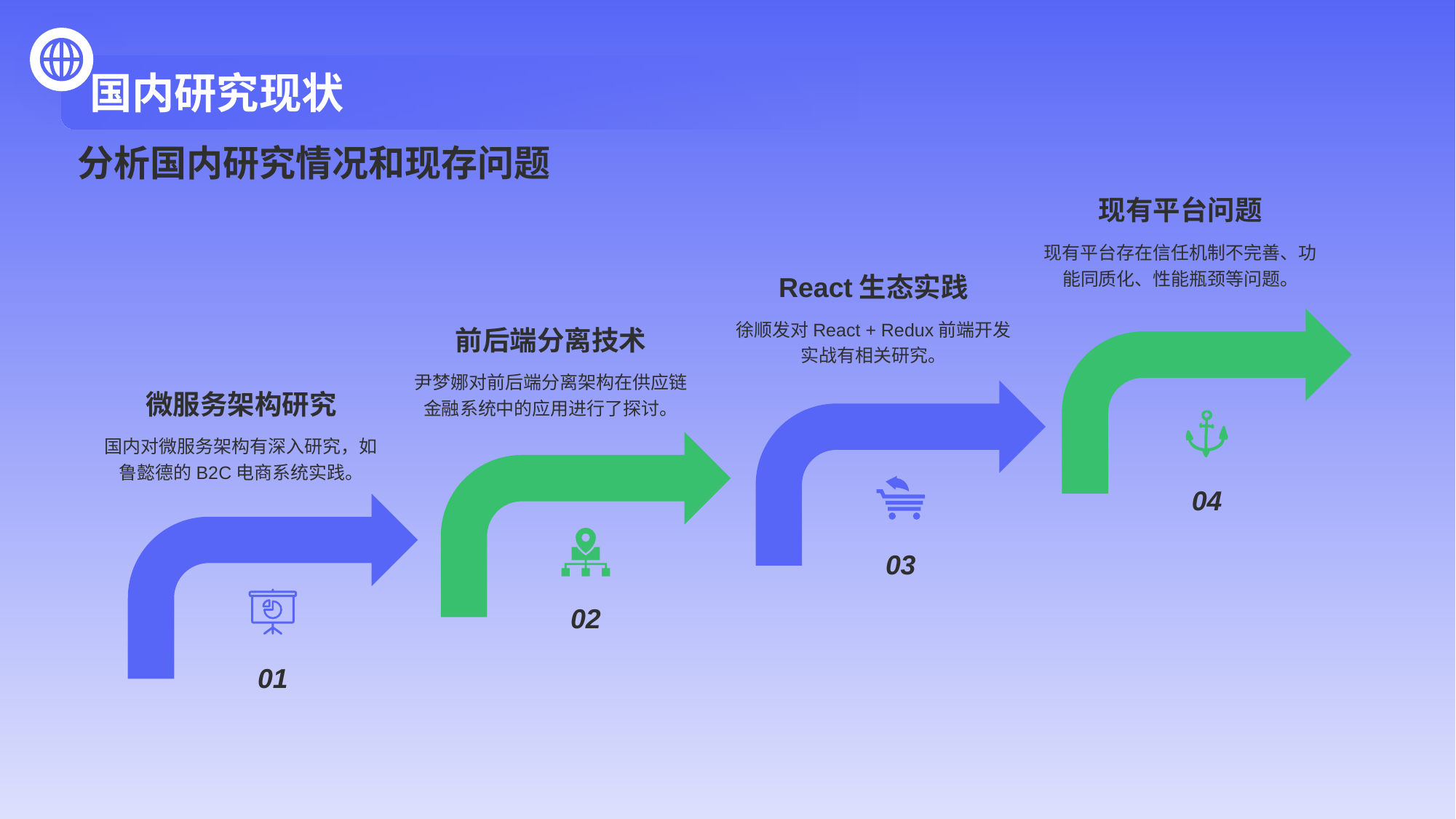

# 国内研究现状
分析国内研究情况和现存问题
现有平台问题
现有平台存在信任机制不完善、功能同质化、性能瓶颈等问题。

04
React生态实践
徐顺发对React + Redux前端开发实战有相关研究。

03
前后端分离技术
尹梦娜对前后端分离架构在供应链金融系统中的应用进行了探讨。

02
微服务架构研究
国内对微服务架构有深入研究，如鲁懿德的B2C电商系统实践。

01